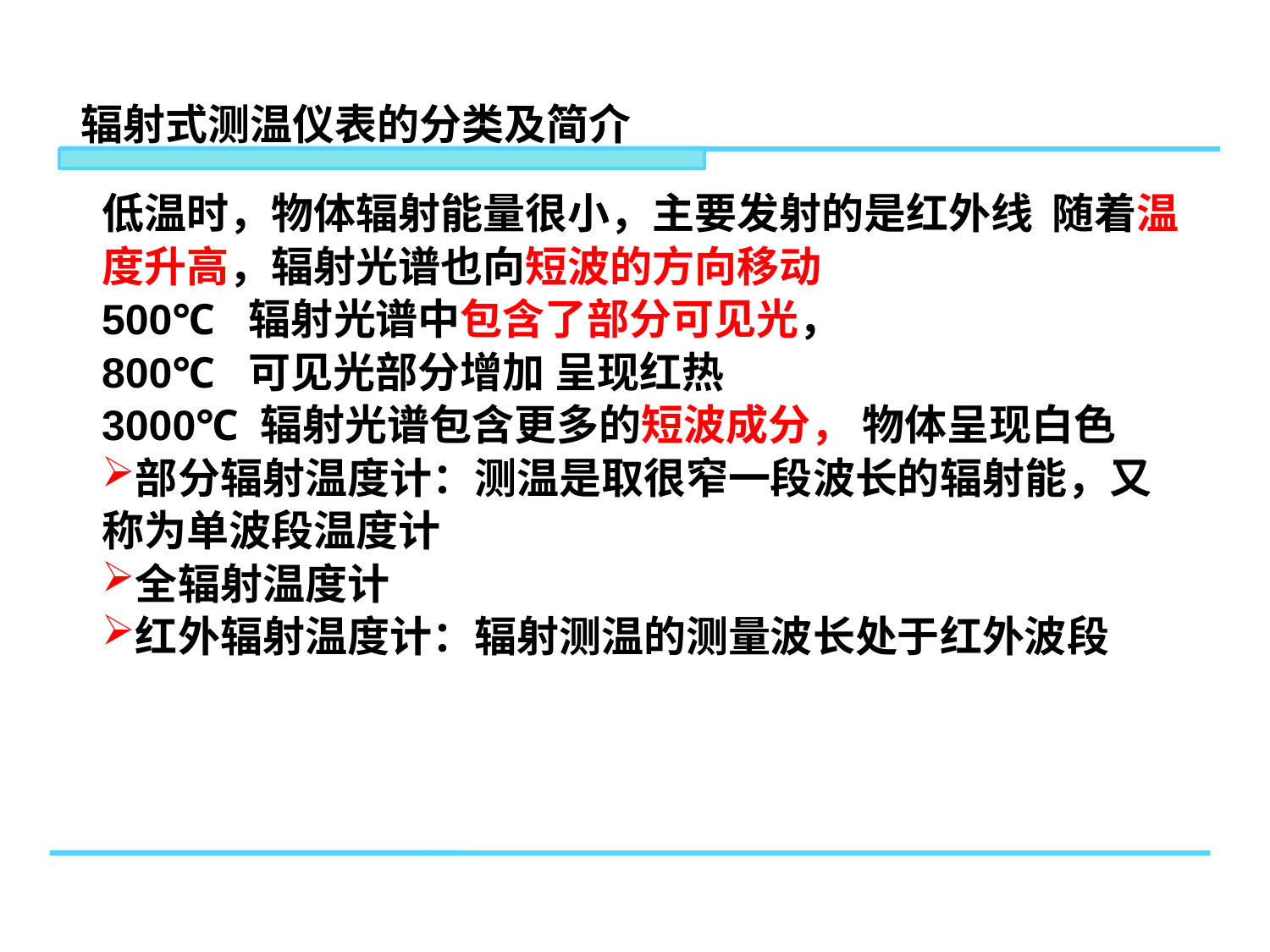

辐射式测温仪表的分类及简介
低温时，物体辐射能量很小，主要发射的是红外线  随着温度升高，辐射光谱也向短波的方向移动
500℃  辐射光谱中包含了部分可见光，
800℃  可见光部分增加 呈现红热
3000℃ 辐射光谱包含更多的短波成分， 物体呈现白色
部分辐射温度计：测温是取很窄一段波长的辐射能，又称为单波段温度计
全辐射温度计
红外辐射温度计：辐射测温的测量波长处于红外波段